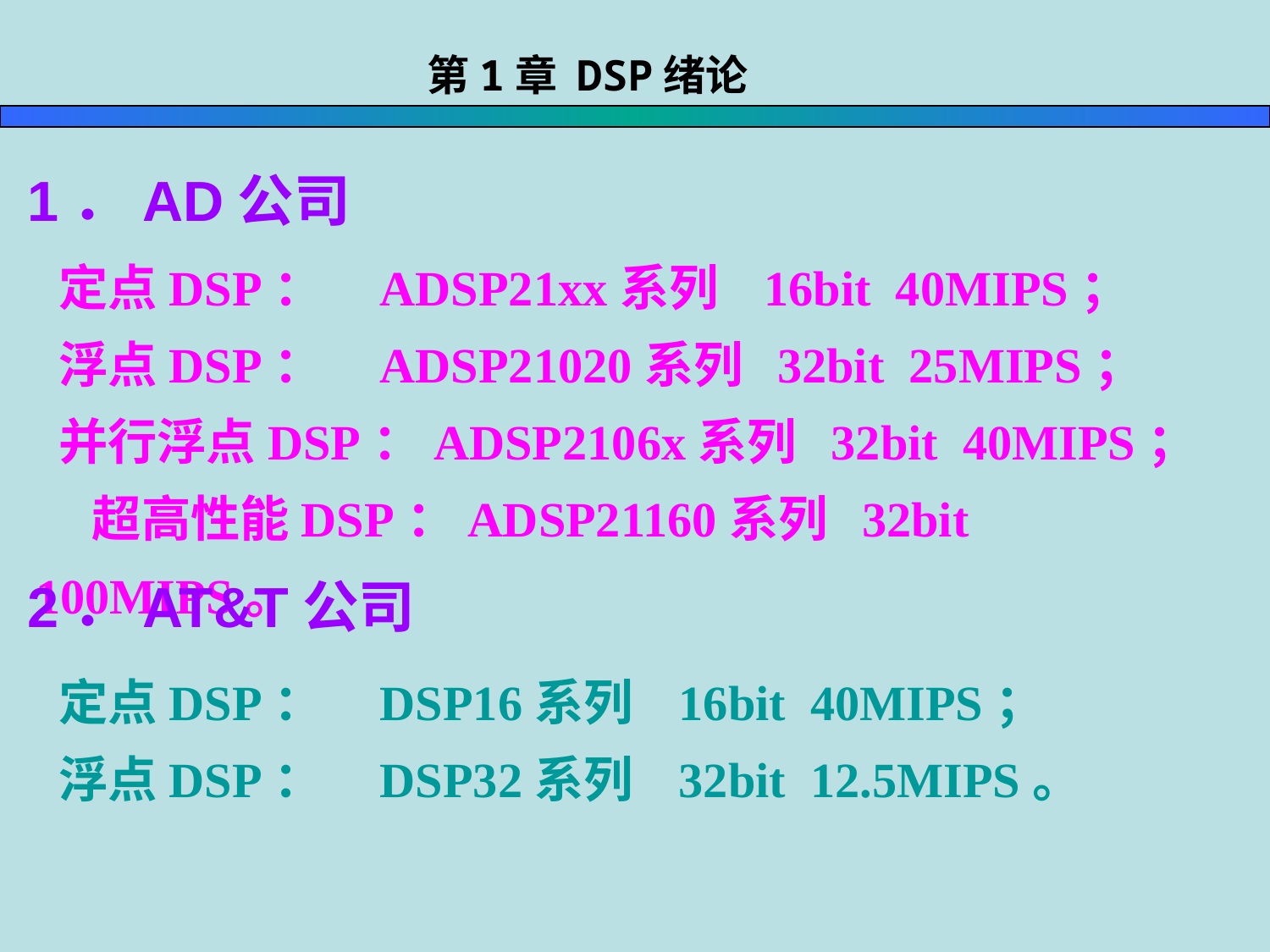

第1章 DSP绪论

1．AD公司
 定点DSP：    ADSP21xx系列   16bit  40MIPS；
 浮点DSP：    ADSP21020系列  32bit  25MIPS；
 并行浮点DSP：ADSP2106x系列  32bit  40MIPS；
    超高性能DSP：ADSP21160系列  32bit  100MIPS。
2．AT&T公司
 定点DSP：    DSP16系列   16bit  40MIPS；
 浮点DSP：    DSP32系列   32bit  12.5MIPS。
47